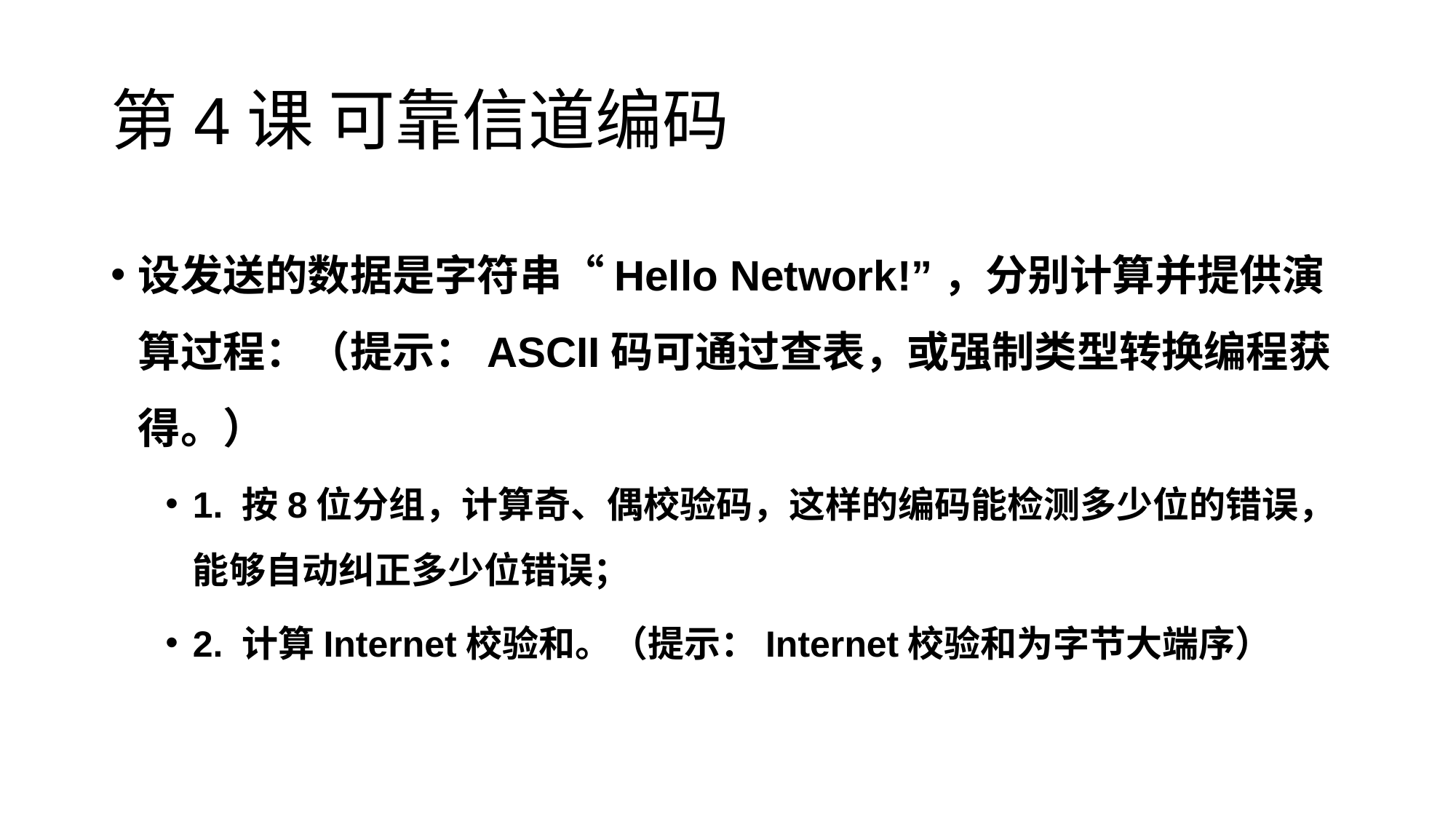

# 第4课 可靠信道编码
设发送的数据是字符串“Hello Network!”，分别计算并提供演算过程：（提示：ASCII码可通过查表，或强制类型转换编程获得。）
1. 按8位分组，计算奇、偶校验码，这样的编码能检测多少位的错误，能够自动纠正多少位错误；
2. 计算Internet校验和。（提示：Internet校验和为字节大端序）